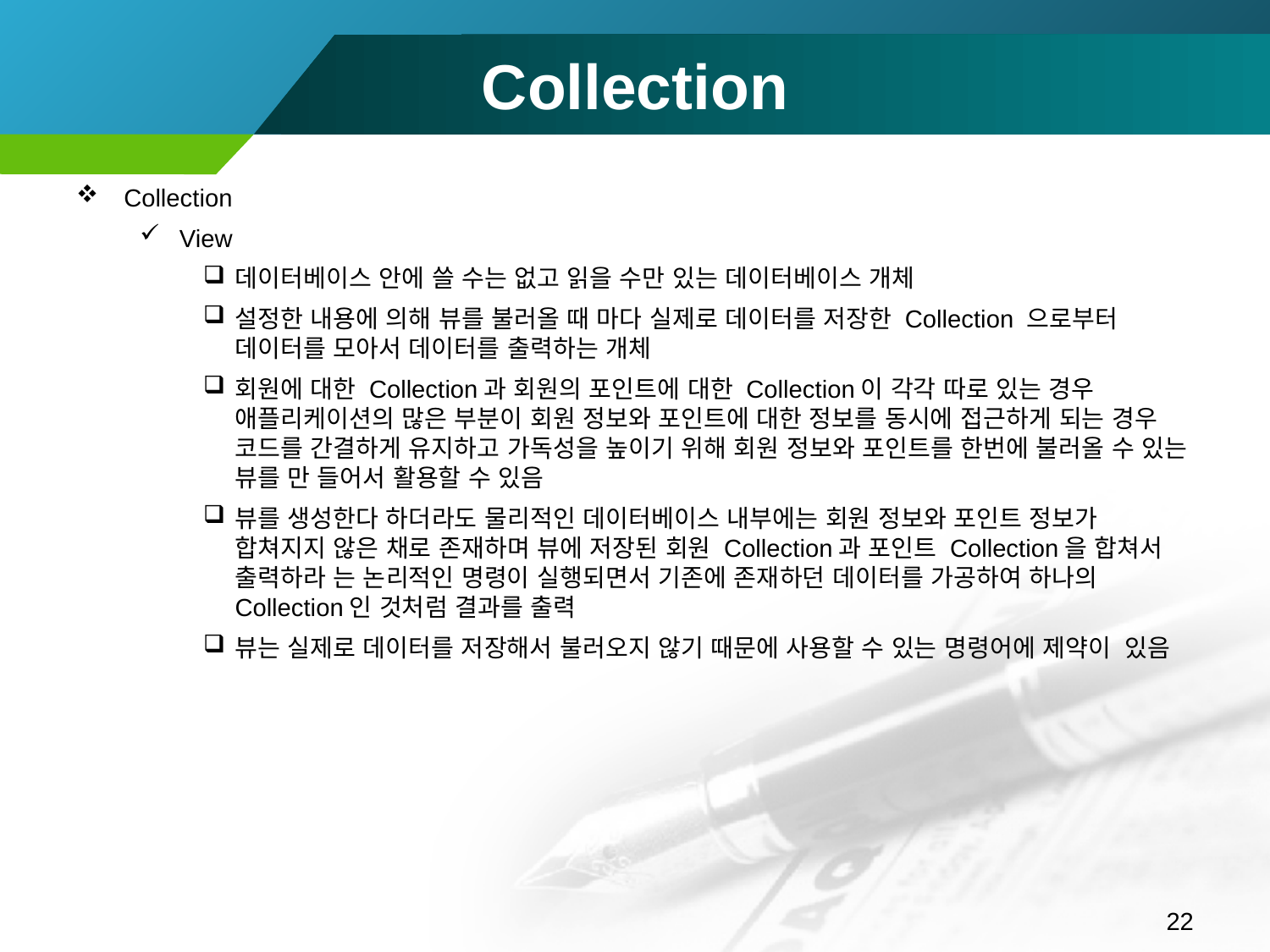

# Collection
Collection
View
데이터베이스 안에 쓸 수는 없고 읽을 수만 있는 데이터베이스 개체
설정한 내용에 의해 뷰를 불러올 때 마다 실제로 데이터를 저장한 Collection 으로부터  데이터를 모아서 데이터를 출력하는 개체
회원에 대한 Collection과 회원의 포인트에 대한 Collection이 각각 따로 있는 경우 애플리케이션의 많은 부분이 회원 정보와 포인트에 대한 정보를 동시에 접근하게 되는 경우 코드를 간결하게 유지하고 가독성을 높이기 위해 회원 정보와 포인트를 한번에 불러올 수 있는 뷰를 만 들어서 활용할 수 있음
뷰를 생성한다 하더라도 물리적인 데이터베이스 내부에는 회원 정보와 포인트 정보가 합쳐지지 않은 채로 존재하며 뷰에 저장된 회원 Collection과 포인트 Collection을 합쳐서 출력하라 는 논리적인 명령이 실행되면서 기존에 존재하던 데이터를 가공하여 하나의 Collection인 것처럼 결과를 출력
뷰는 실제로 데이터를 저장해서 불러오지 않기 때문에 사용할 수 있는 명령어에 제약이  있음
22